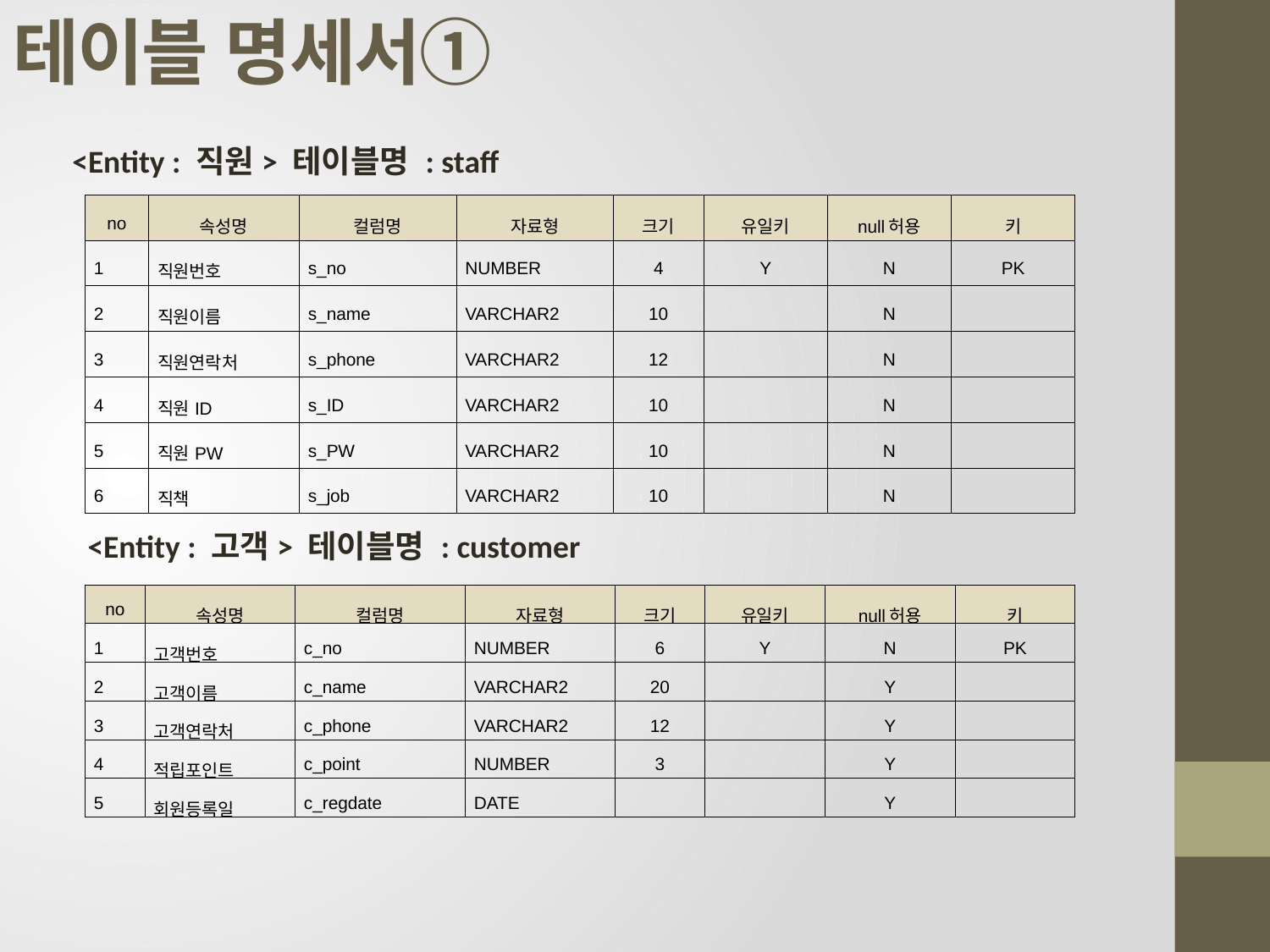

# 테이블 명세서①
<Entity : 직원> 테이블명 : staff
| no | 속성명 | 컬럼명 | 자료형 | 크기 | 유일키 | null허용 | 키 |
| --- | --- | --- | --- | --- | --- | --- | --- |
| 1 | 직원번호 | s\_no | NUMBER | 4 | Y | N | PK |
| 2 | 직원이름 | s\_name | VARCHAR2 | 10 |  | N |  |
| 3 | 직원연락처 | s\_phone | VARCHAR2 | 12 |  | N |  |
| 4 | 직원ID | s\_ID | VARCHAR2 | 10 |  | N |  |
| 5 | 직원PW | s\_PW | VARCHAR2 | 10 |  | N |  |
| 6 | 직책 | s\_job | VARCHAR2 | 10 |  | N |  |
<Entity : 고객> 테이블명 : customer
| no | 속성명 | 컬럼명 | 자료형 | 크기 | 유일키 | null허용 | 키 |
| --- | --- | --- | --- | --- | --- | --- | --- |
| 1 | 고객번호 | c\_no | NUMBER | 6 | Y | N | PK |
| 2 | 고객이름 | c\_name | VARCHAR2 | 20 |  | Y |  |
| 3 | 고객연락처 | c\_phone | VARCHAR2 | 12 |  | Y |  |
| 4 | 적립포인트 | c\_point | NUMBER | 3 |  | Y |  |
| 5 | 회원등록일 | c\_regdate | DATE |  |  | Y |  |